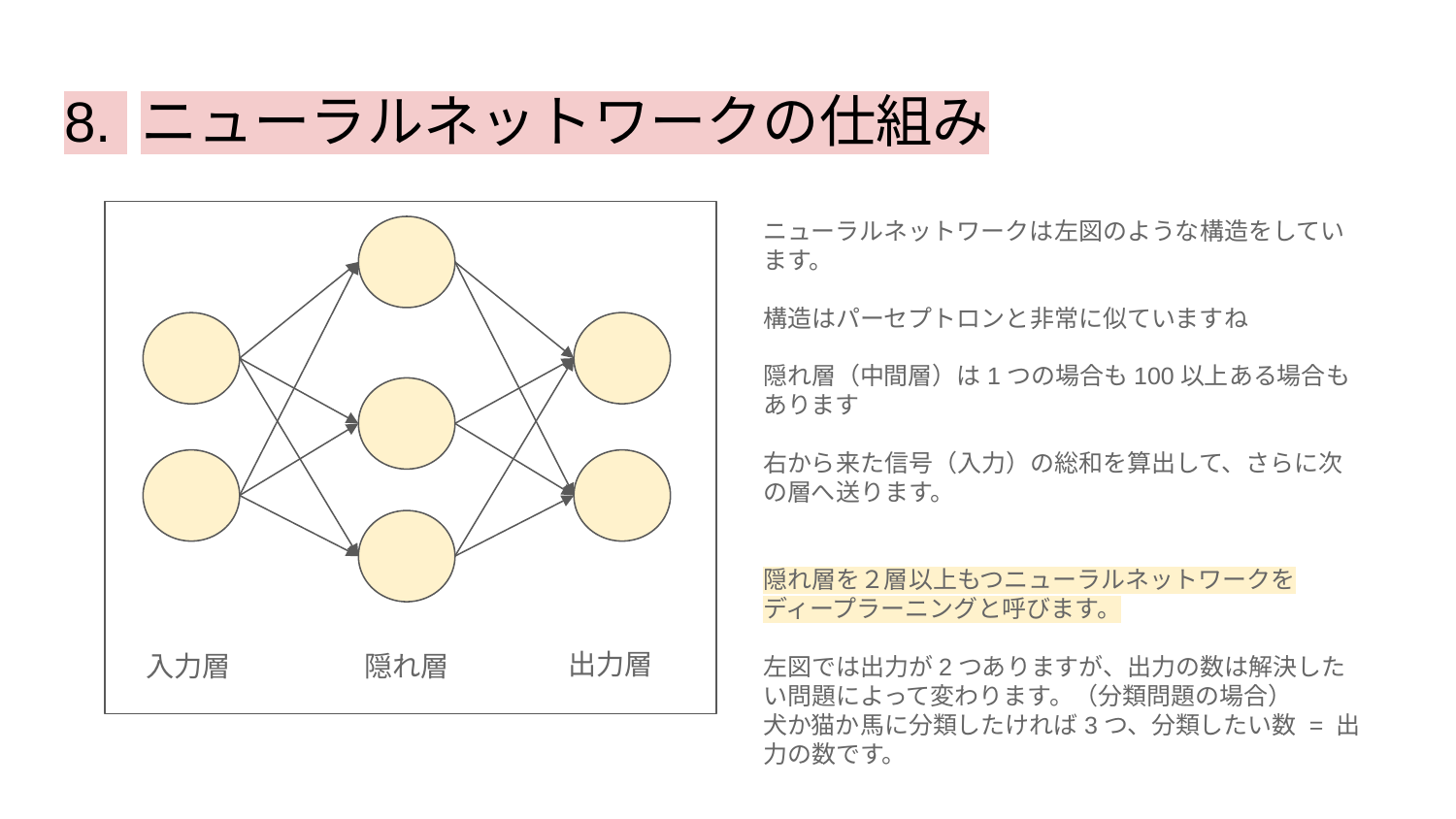

# 8. ニューラルネットワークの仕組み

ニューラルネットワークは左図のような構造をしています。

構造はパーセプトロンと非常に似ていますね

隠れ層（中間層）は1つの場合も100以上ある場合もあります

右から来た信号（入力）の総和を算出して、さらに次の層へ送ります。

隠れ層を２層以上もつニューラルネットワークをディープラーニングと呼びます。

左図では出力が2つありますが、出力の数は解決したい問題によって変わります。（分類問題の場合）
犬か猫か馬に分類したければ3つ、分類したい数 = 出力の数です。

出力層
入力層
隠れ層